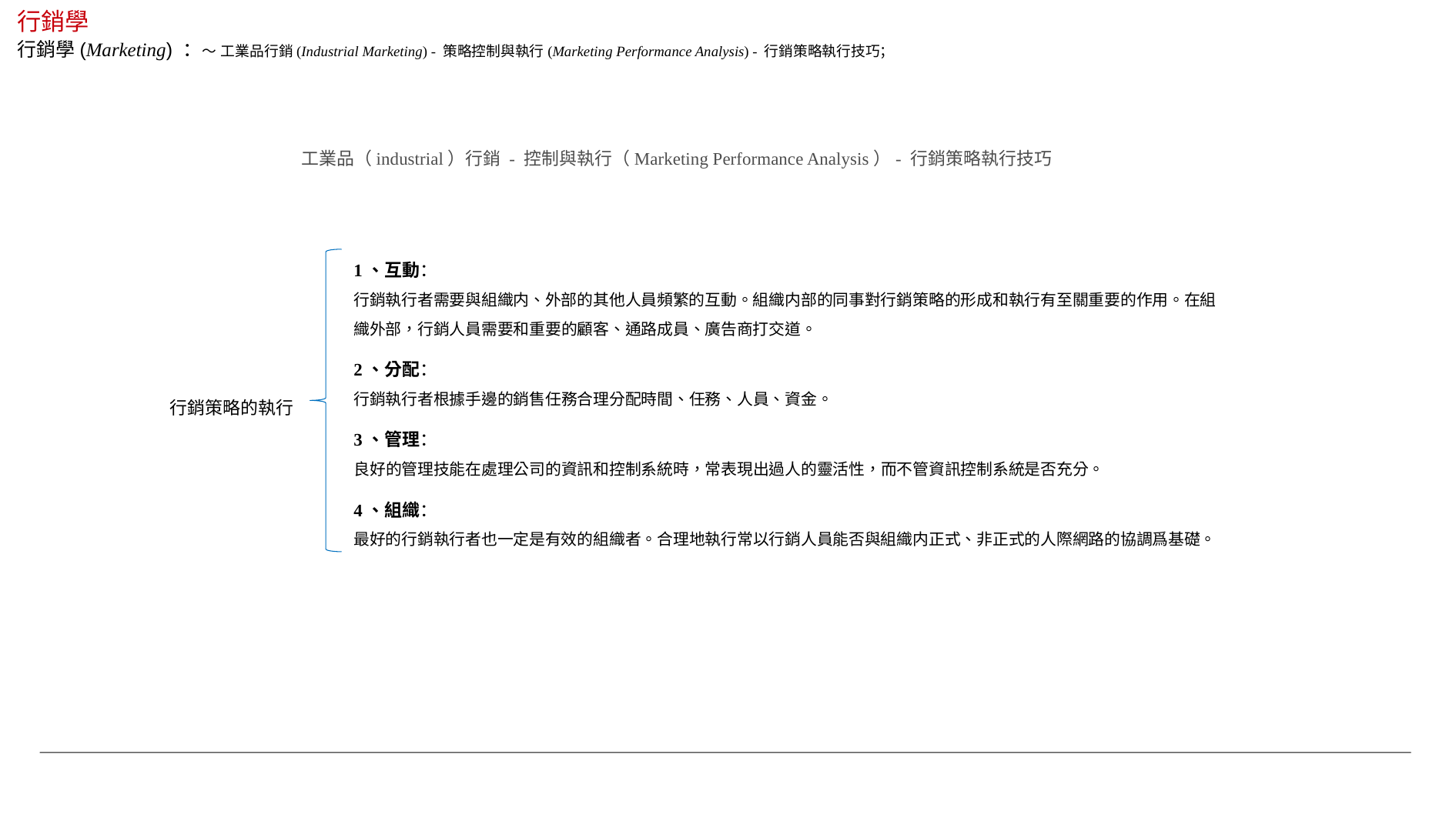

行銷學
行銷學(Marketing) ：～ 工業品行銷(Industrial Marketing) - 策略控制與執行(Marketing Performance Analysis) - 行銷策略執行技巧；
工業品（industrial）行銷 - 控制與執行（Marketing Performance Analysis）- 行銷策略執行技巧
1、互動：
行銷執行者需要與組織内、外部的其他人員頻繁的互動。組織内部的同事對行銷策略的形成和執行有至關重要的作用。在組織外部，行銷人員需要和重要的顧客、通路成員、廣告商打交道。

2、分配：
行銷執行者根據手邊的銷售任務合理分配時間、任務、人員、資金。
行銷策略的執行
3、管理：
良好的管理技能在處理公司的資訊和控制系統時，常表現出過人的靈活性，而不管資訊控制系統是否充分。
4、組織：
最好的行銷執行者也一定是有效的組織者。合理地執行常以行銷人員能否與組織内正式、非正式的人際網路的協調爲基礎。